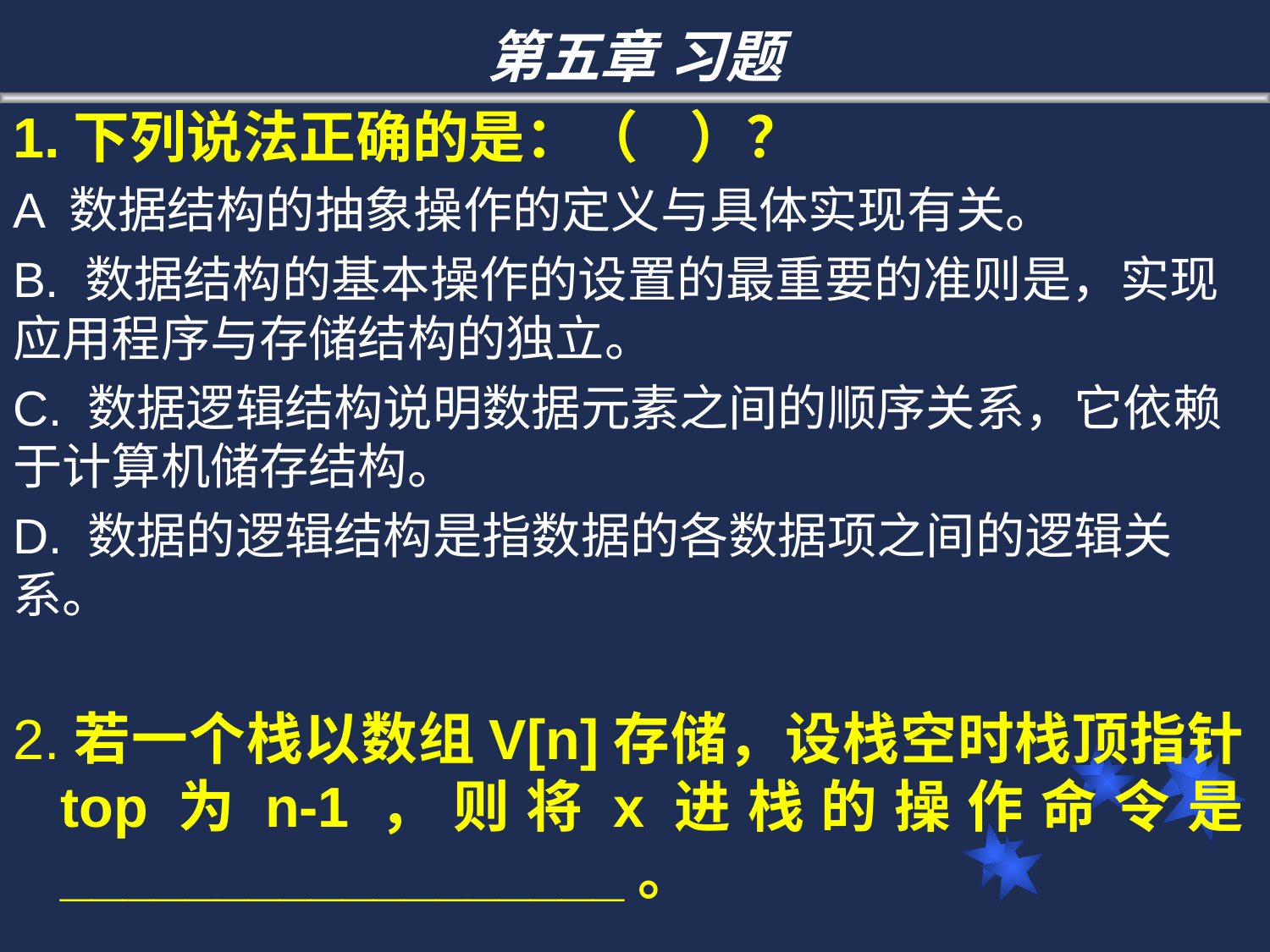

# 第五章 习题
1.下列说法正确的是：（    ）？
A 数据结构的抽象操作的定义与具体实现有关。
B. 数据结构的基本操作的设置的最重要的准则是，实现应用程序与存储结构的独立。
C. 数据逻辑结构说明数据元素之间的顺序关系，它依赖于计算机储存结构。
D. 数据的逻辑结构是指数据的各数据项之间的逻辑关系。

2.若一个栈以数组V[n]存储，设栈空时栈顶指针top为n-1，则将x进栈的操作命令是__________________。